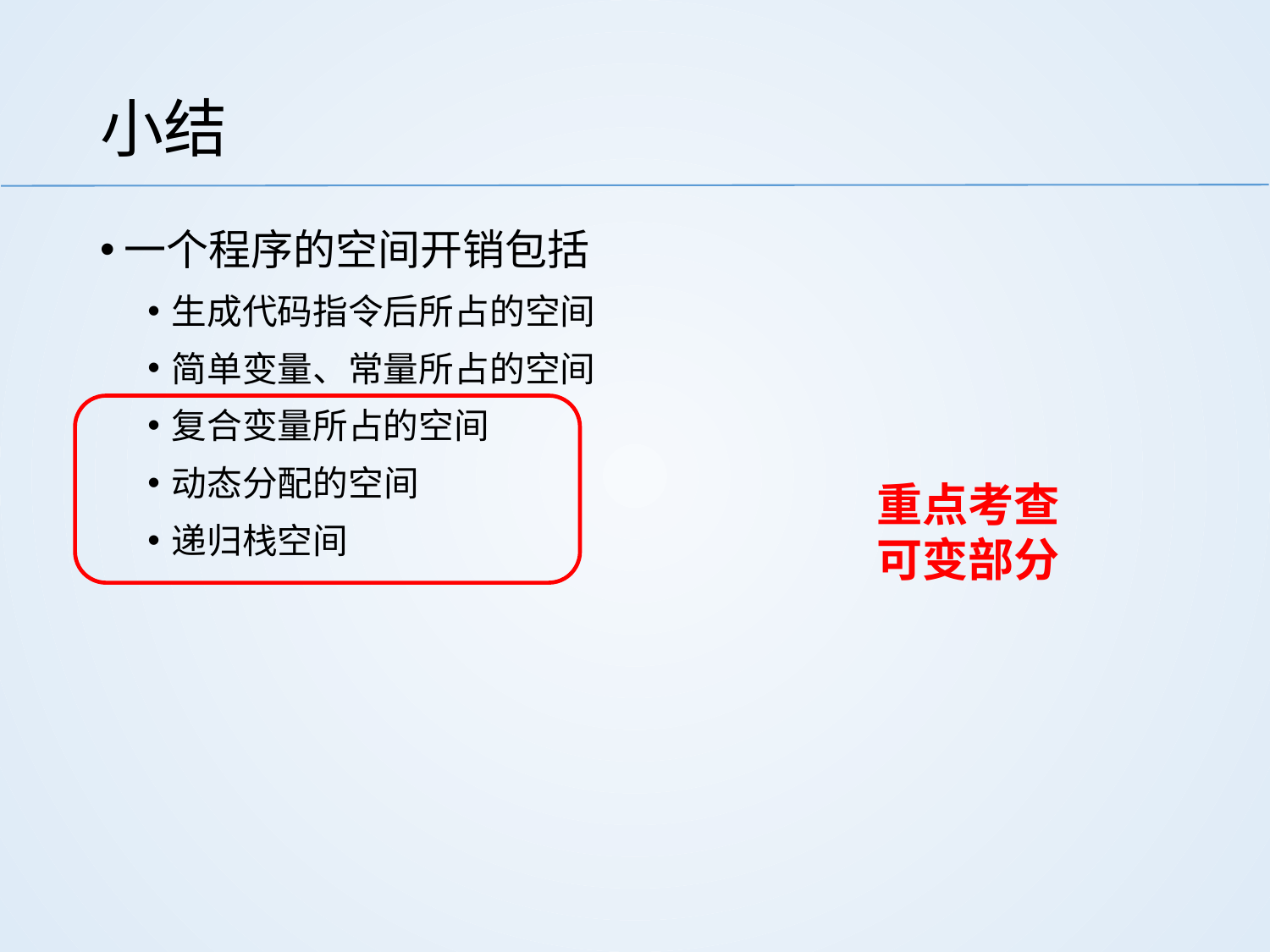

# 小结
一个程序的空间开销包括
生成代码指令后所占的空间
简单变量、常量所占的空间
复合变量所占的空间
动态分配的空间
递归栈空间

重点考查可变部分
36